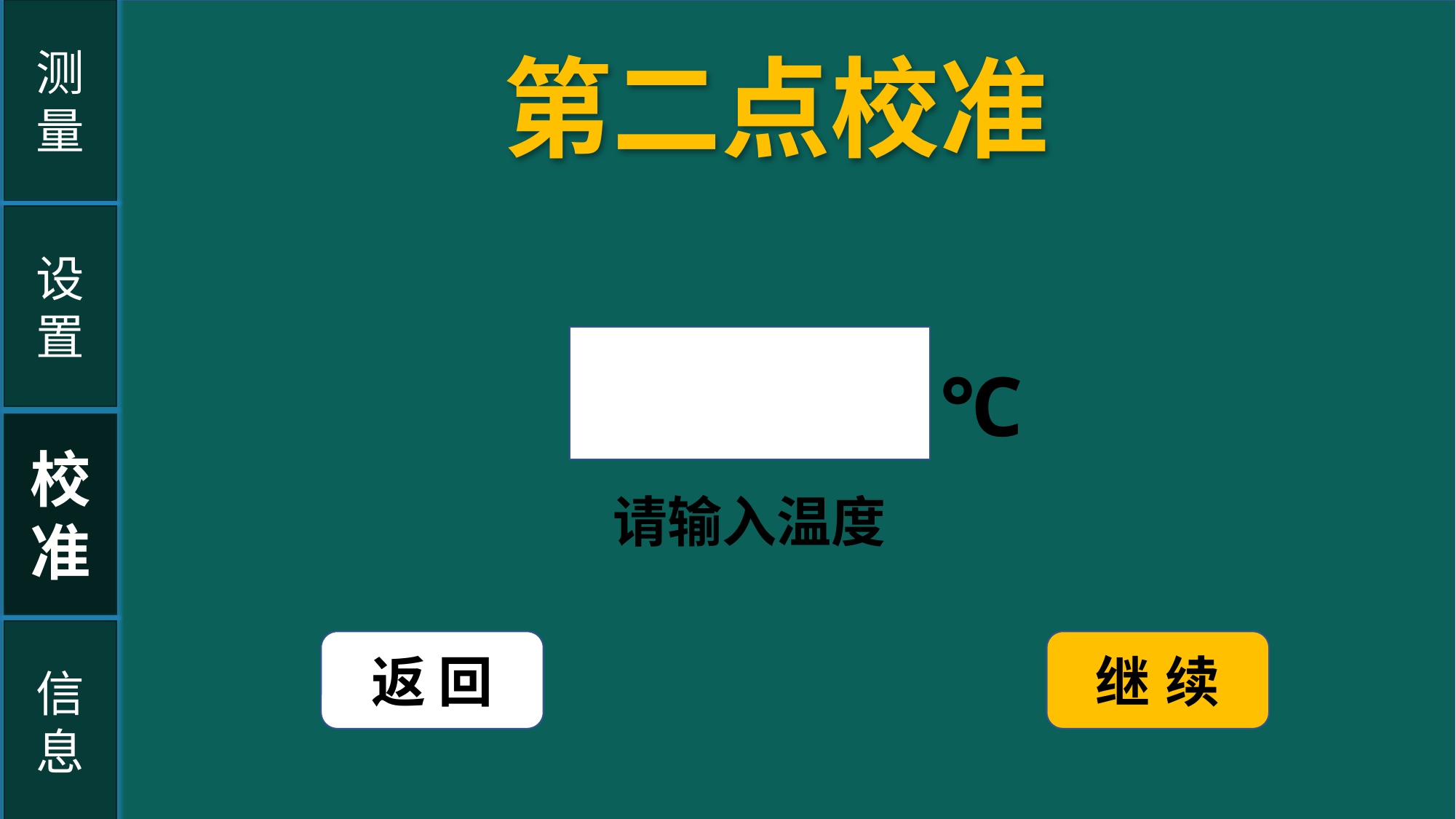

测
量
第二点校准
设置

℃
校
准
请输入温度
信
息
返 回
继 续